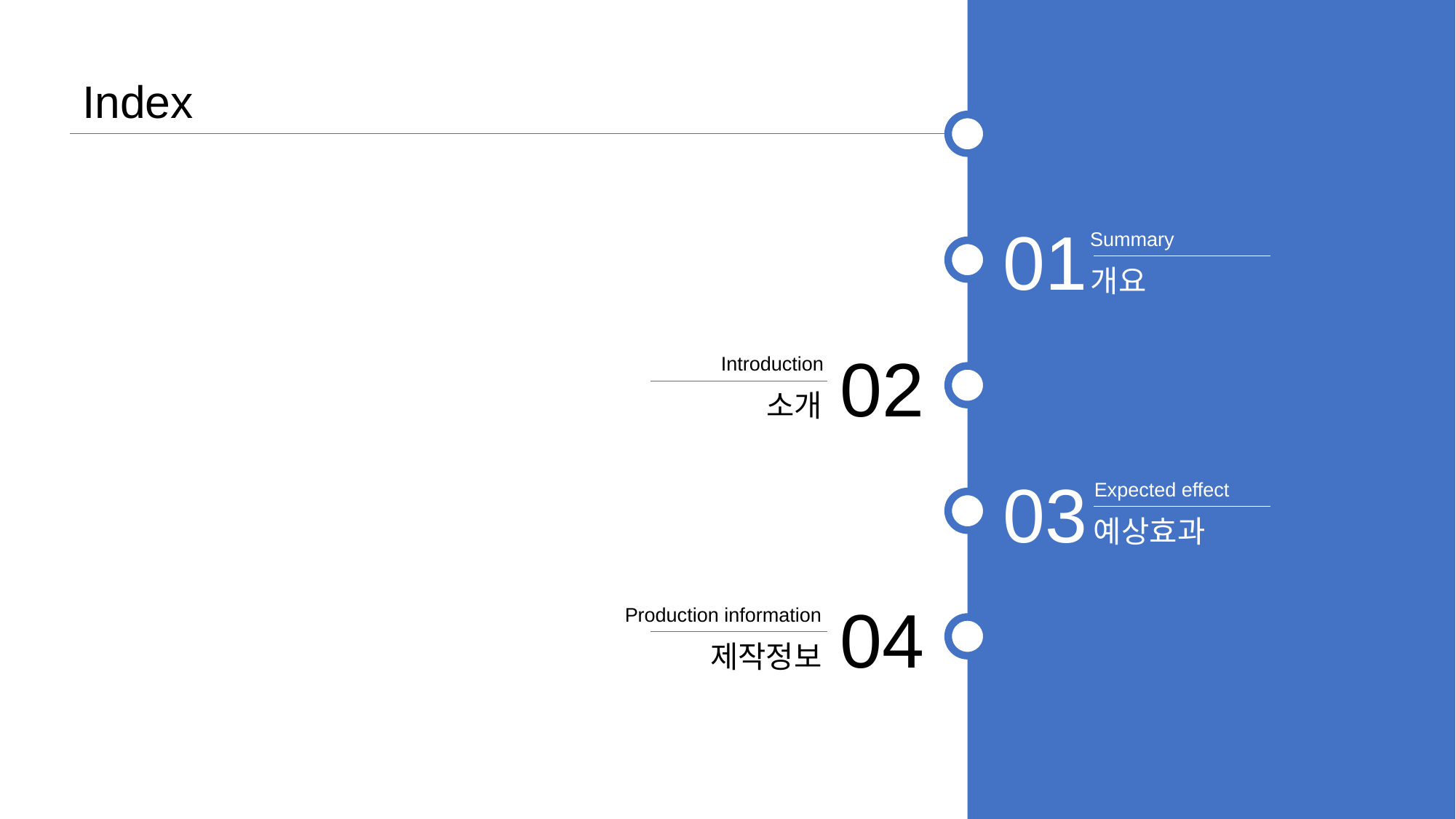

개요

프로젝트 소개
컨셉
특징
시스템
진행방식
기획의도

Index

01
Summary
개요

예상효과
진로
군생활
생각의 변화
02
Introduction
소개

03
Expected effect
예상효과

제작 정보
컴퓨터 구성
기술스택
팀정보
저작권 및 사용권 정보
04
Production information
제작정보